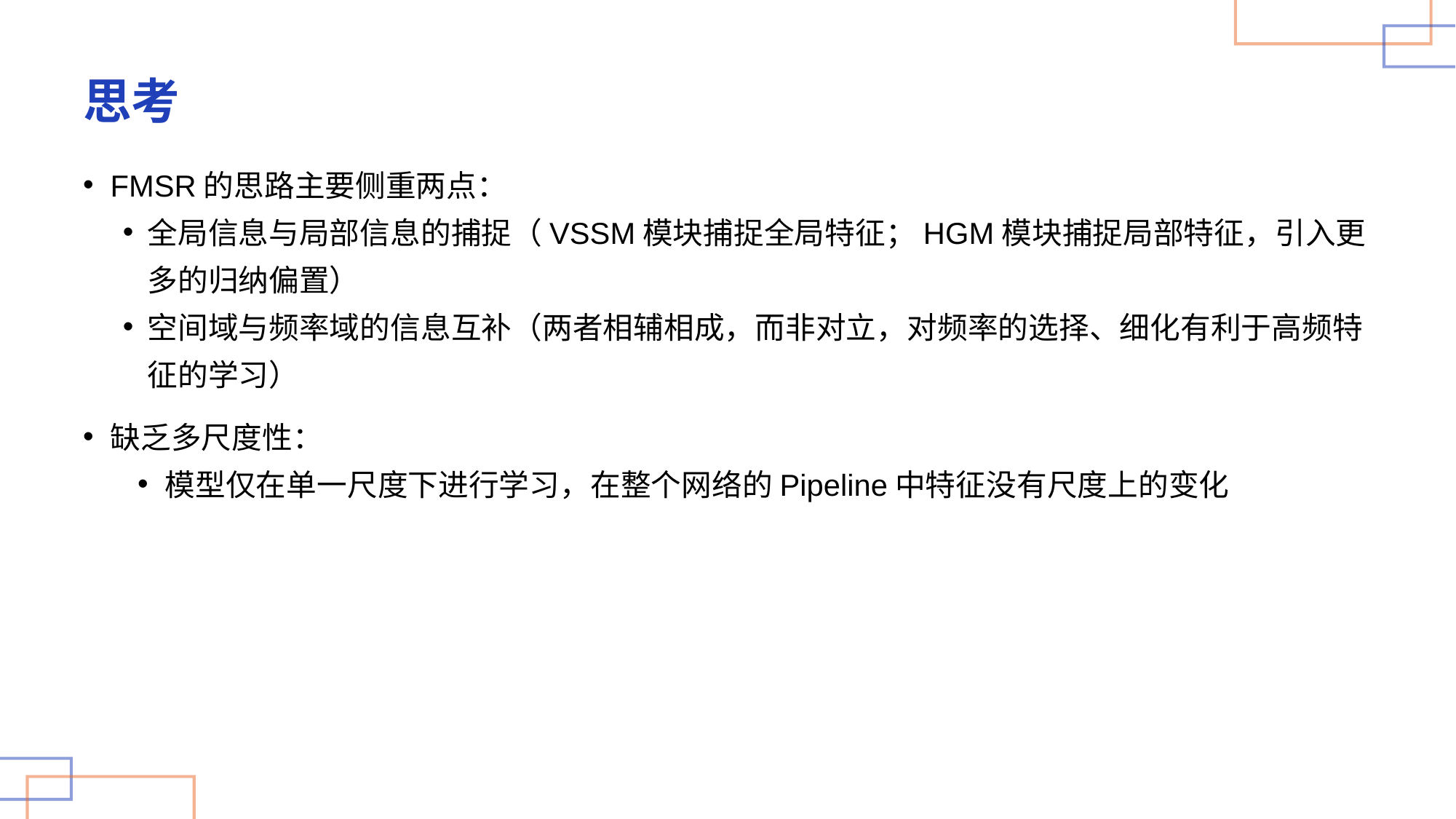

# 思考
FMSR的思路主要侧重两点：
全局信息与局部信息的捕捉（VSSM模块捕捉全局特征；HGM模块捕捉局部特征，引入更多的归纳偏置）
空间域与频率域的信息互补（两者相辅相成，而非对立，对频率的选择、细化有利于高频特征的学习）
缺乏多尺度性：
模型仅在单一尺度下进行学习，在整个网络的Pipeline中特征没有尺度上的变化